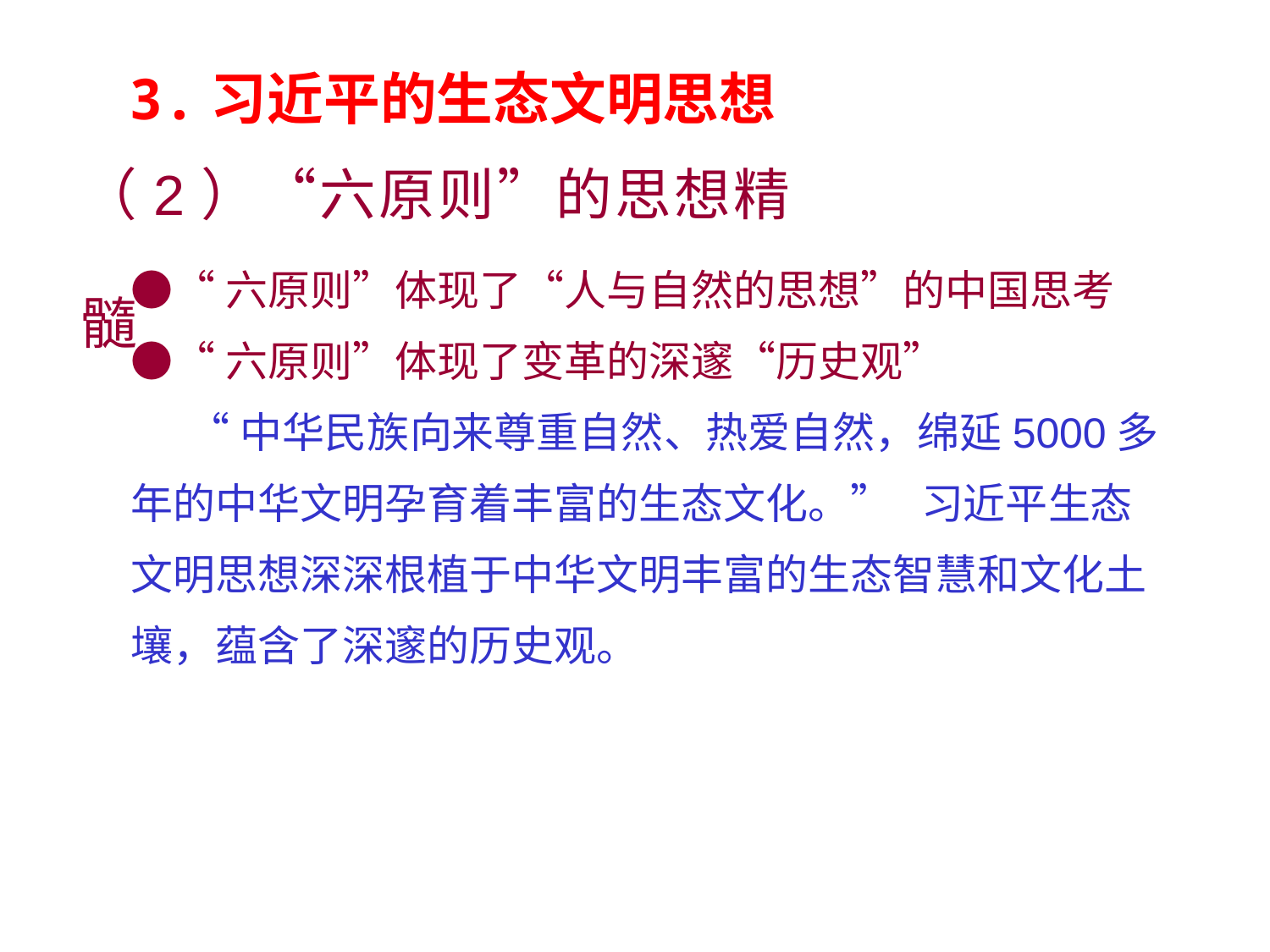

3.习近平的生态文明思想
（2）“六原则”的思想精髓
●“六原则”体现了“人与自然的思想”的中国思考
●“六原则”体现了变革的深邃“历史观”
      “中华民族向来尊重自然、热爱自然，绵延5000多年的中华文明孕育着丰富的生态文化。”   习近平生态文明思想深深根植于中华文明丰富的生态智慧和文化土壤，蕴含了深邃的历史观。